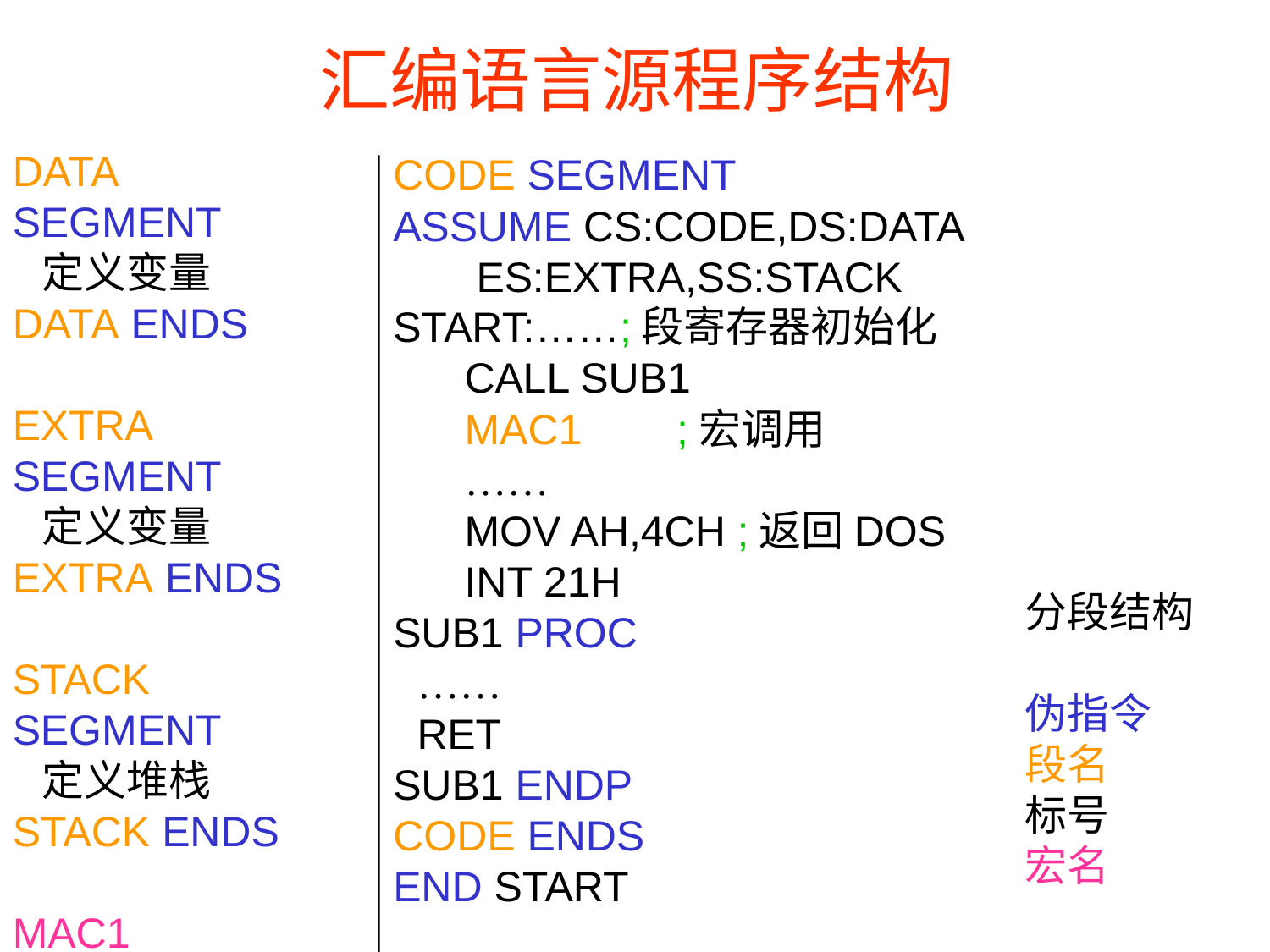

# 汇编语言源程序结构
DATA SEGMENT
  定义变量
DATA ENDS

EXTRA SEGMENT
  定义变量
EXTRA ENDS

STACK SEGMENT
  定义堆栈
STACK ENDS

MAC1 MACRO
  宏定义体
ENDM
CODE SEGMENT
ASSUME CS:CODE,DS:DATA
       ES:EXTRA,SS:STACK
START:……;段寄存器初始化
      CALL SUB1
      MAC1        ;宏调用
      ……
      MOV AH,4CH ;返回DOS
      INT 21H
SUB1 PROC
  ……
  RET
SUB1 ENDP
CODE ENDS
END START

分段结构

伪指令
段名
标号
宏名